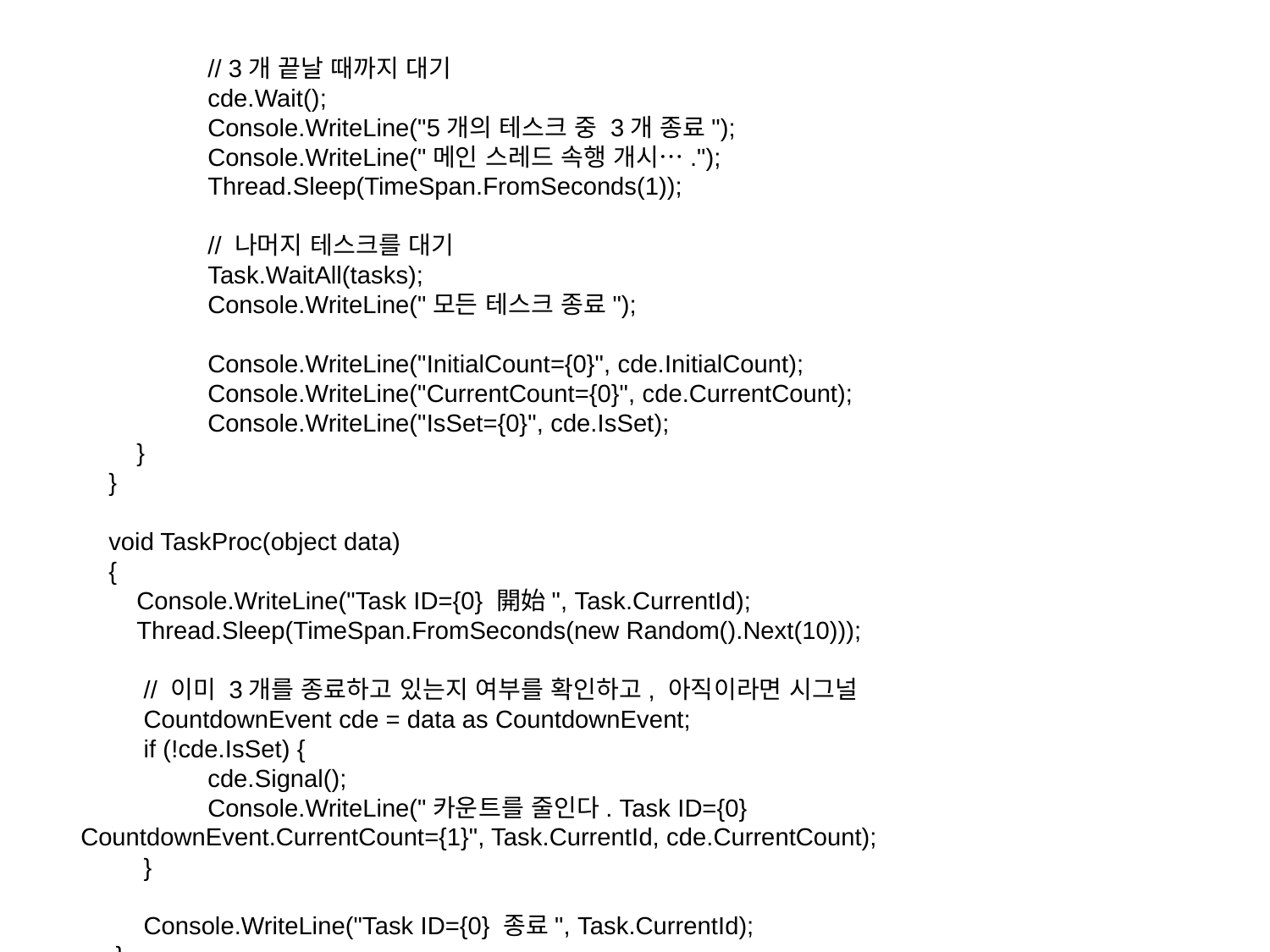

// 3개 끝날 때까지 대기
	cde.Wait();
	Console.WriteLine("5개의 테스크 중 3개 종료");
	Console.WriteLine("메인 스레드 속행 개시….");
	Thread.Sleep(TimeSpan.FromSeconds(1));

	// 나머지 테스크를 대기
	Task.WaitAll(tasks);
	Console.WriteLine("모든 테스크 종료");

	Console.WriteLine("InitialCount={0}", cde.InitialCount);
	Console.WriteLine("CurrentCount={0}", cde.CurrentCount);
	Console.WriteLine("IsSet={0}", cde.IsSet);
        }
    }

    void TaskProc(object data)
    {
        Console.WriteLine("Task ID={0} 開始", Task.CurrentId);
        Thread.Sleep(TimeSpan.FromSeconds(new Random().Next(10)));

         // 이미 3개를 종료하고 있는지 여부를 확인하고, 아직이라면 시그널
         CountdownEvent cde = data as CountdownEvent;
         if (!cde.IsSet) {
	cde.Signal();
	Console.WriteLine("카운트를 줄인다. Task ID={0} CountdownEvent.CurrentCount={1}", Task.CurrentId, cde.CurrentCount);
         }

         Console.WriteLine("Task ID={0} 종료", Task.CurrentId);
     }
}